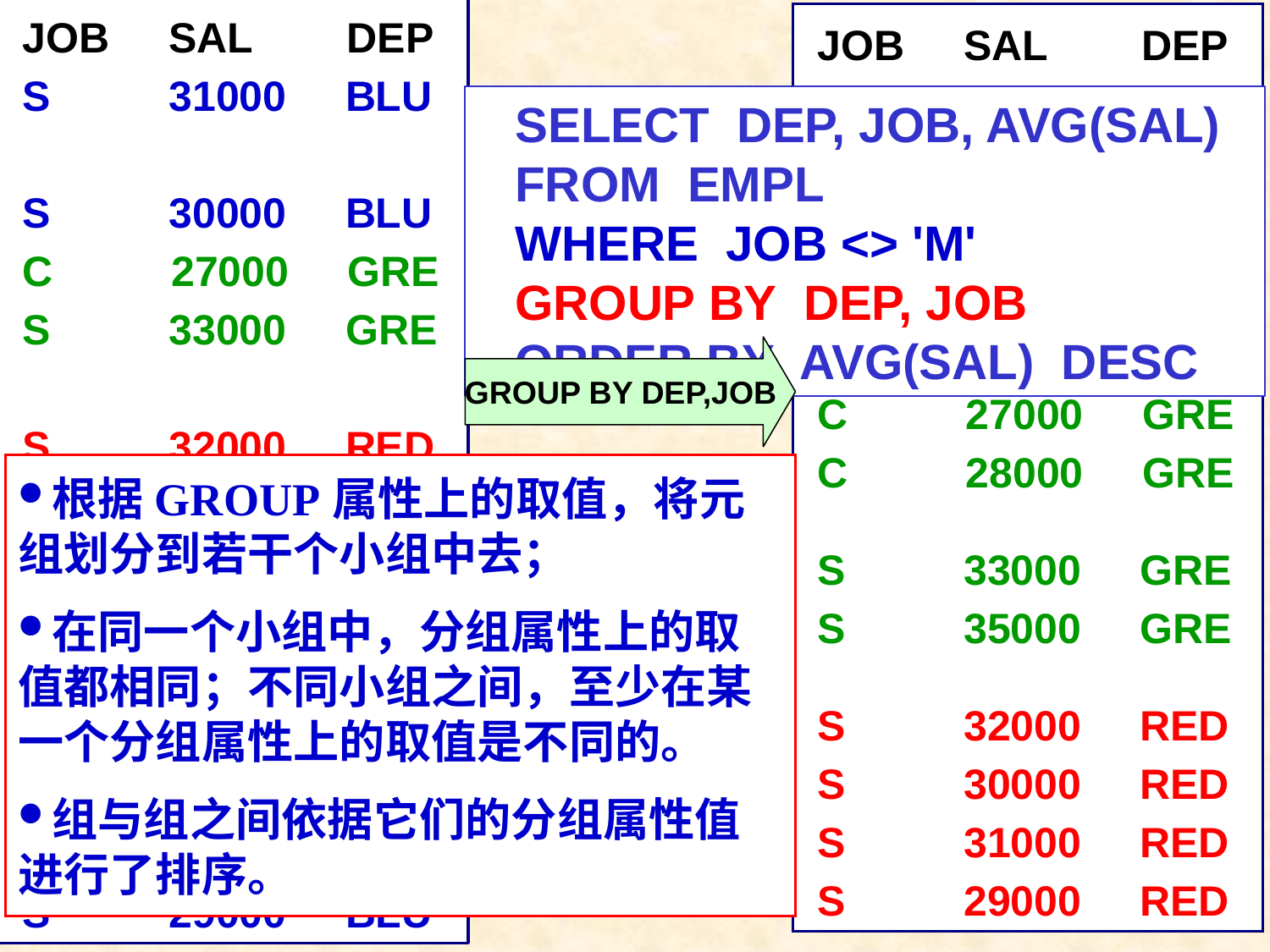

JOB     SAL        DEP
S          31000     BLU

S          30000     BLU
C          27000     GRE
S          33000     GRE

S          32000     RED
C          28000     GRE
S          30000     RED

S          31000     RED
S          35000     GRE
C          27000     BLU
S          29000     RED
S          29000     BLU
JOB     SAL        DEP
C          27000     BLU

S          31000     BLU
S          29000     BLU
S          30000     BLU

C          27000     GRE
C          28000     GRE

S          33000     GRE
S          35000     GRE

S          32000     RED
S          30000     RED
S          31000     RED
S          29000     RED
SELECT  DEP, JOB, AVG(SAL)
FROM  EMPL
WHERE  JOB <> 'M'
GROUP BY  DEP, JOB
ORDER BY  AVG(SAL)  DESC
GROUP BY DEP,JOB
根据GROUP属性上的取值，将元组划分到若干个小组中去；
在同一个小组中，分组属性上的取值都相同；不同小组之间，至少在某一个分组属性上的取值是不同的。
组与组之间依据它们的分组属性值进行了排序。